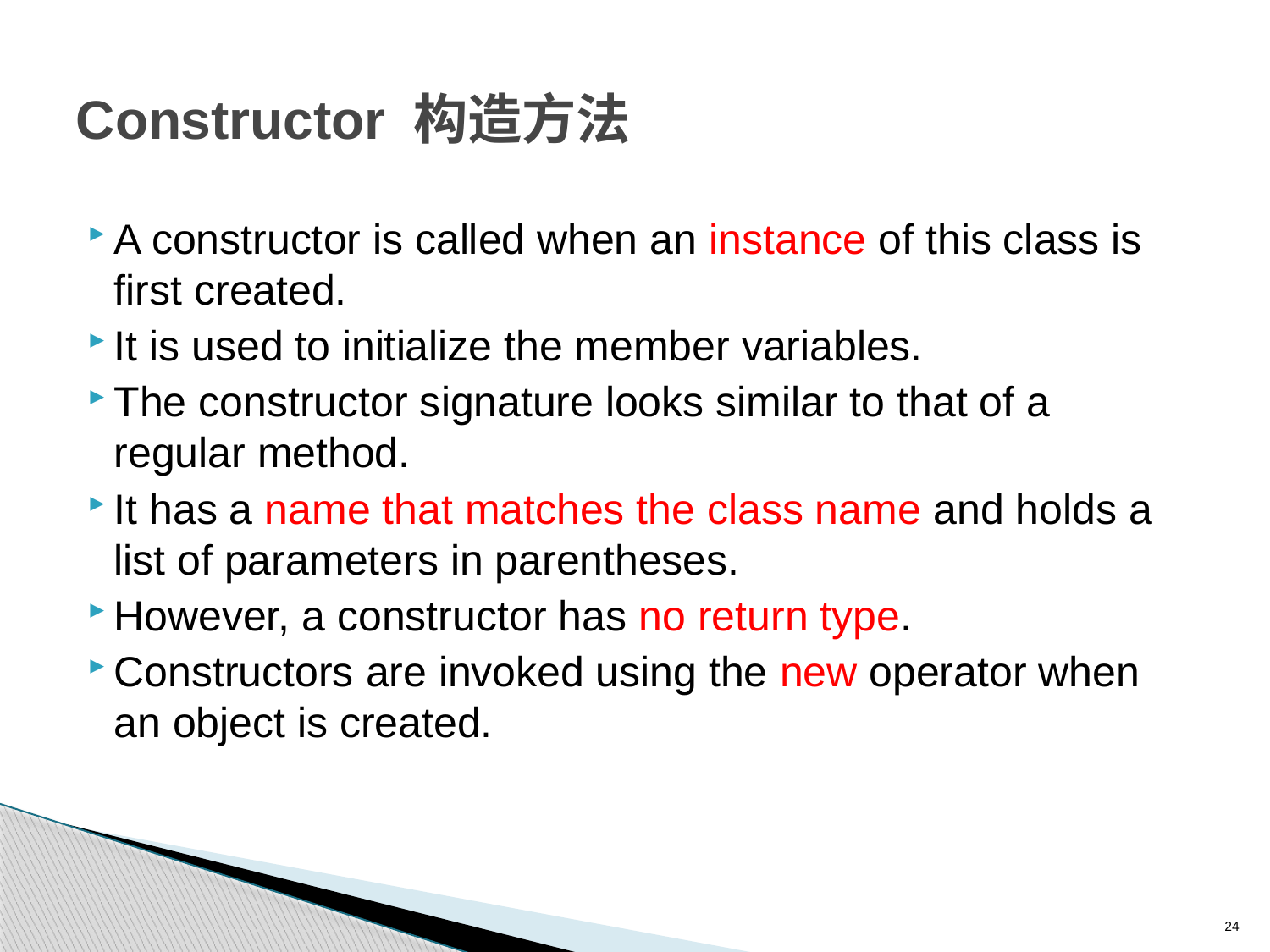

# Constructor 构造方法
A constructor is called when an instance of this class is first created.
It is used to initialize the member variables.
The constructor signature looks similar to that of a regular method.
It has a name that matches the class name and holds a list of parameters in parentheses.
However, a constructor has no return type.
Constructors are invoked using the new operator when an object is created.

24